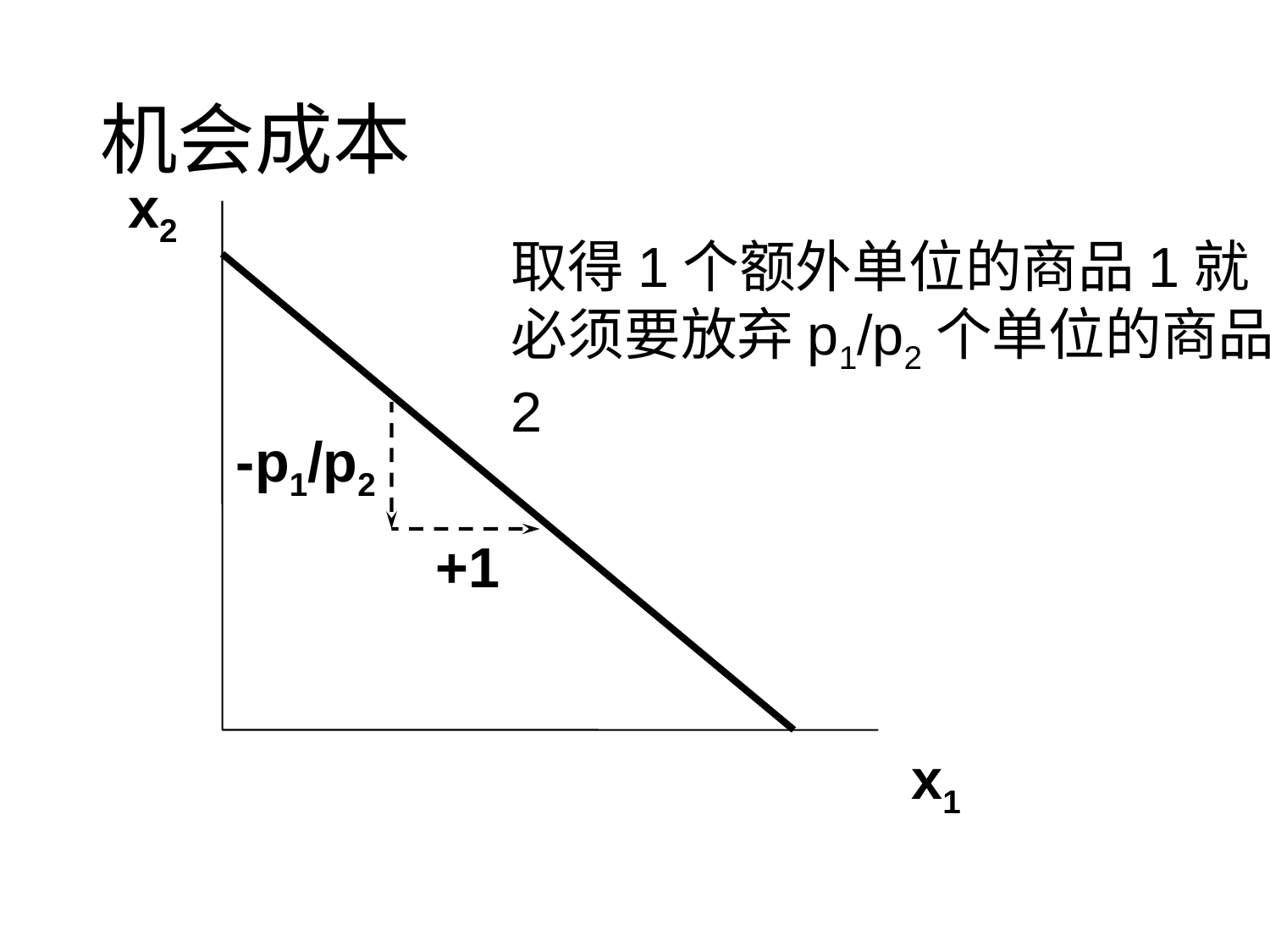

# 机会成本
x2

取得1个额外单位的商品1就必须要放弃p1/p2个单位的商品2

-p1/p2
+1

x1